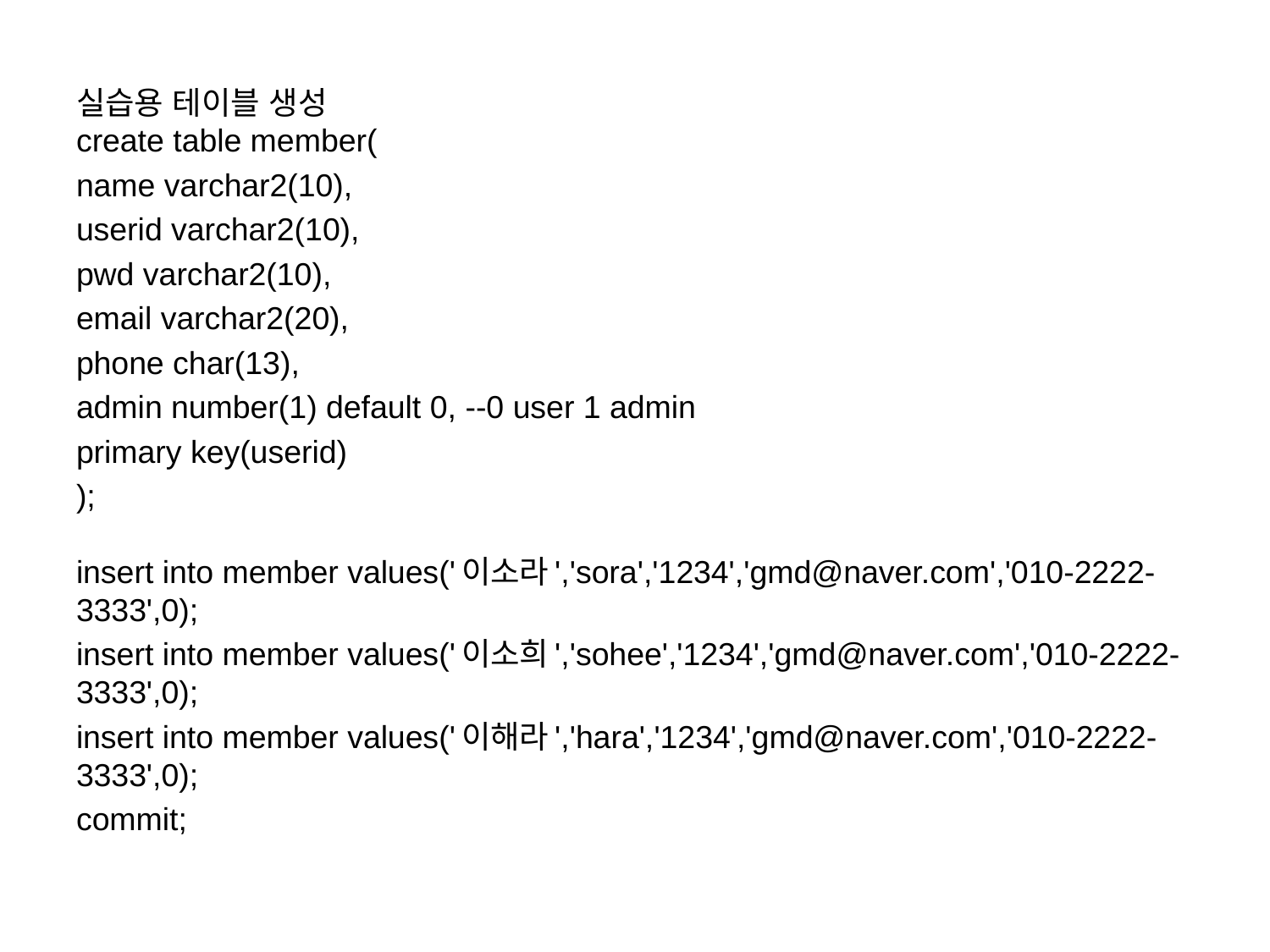

실습용 테이블 생성
create table member(
name varchar2(10),
userid varchar2(10),
pwd varchar2(10),
email varchar2(20),
phone char(13),
admin number(1) default 0, --0 user 1 admin
primary key(userid)
);
insert into member values('이소라','sora','1234','gmd@naver.com','010-2222-3333',0);
insert into member values('이소희','sohee','1234','gmd@naver.com','010-2222-3333',0);
insert into member values('이해라','hara','1234','gmd@naver.com','010-2222-3333',0);
commit;